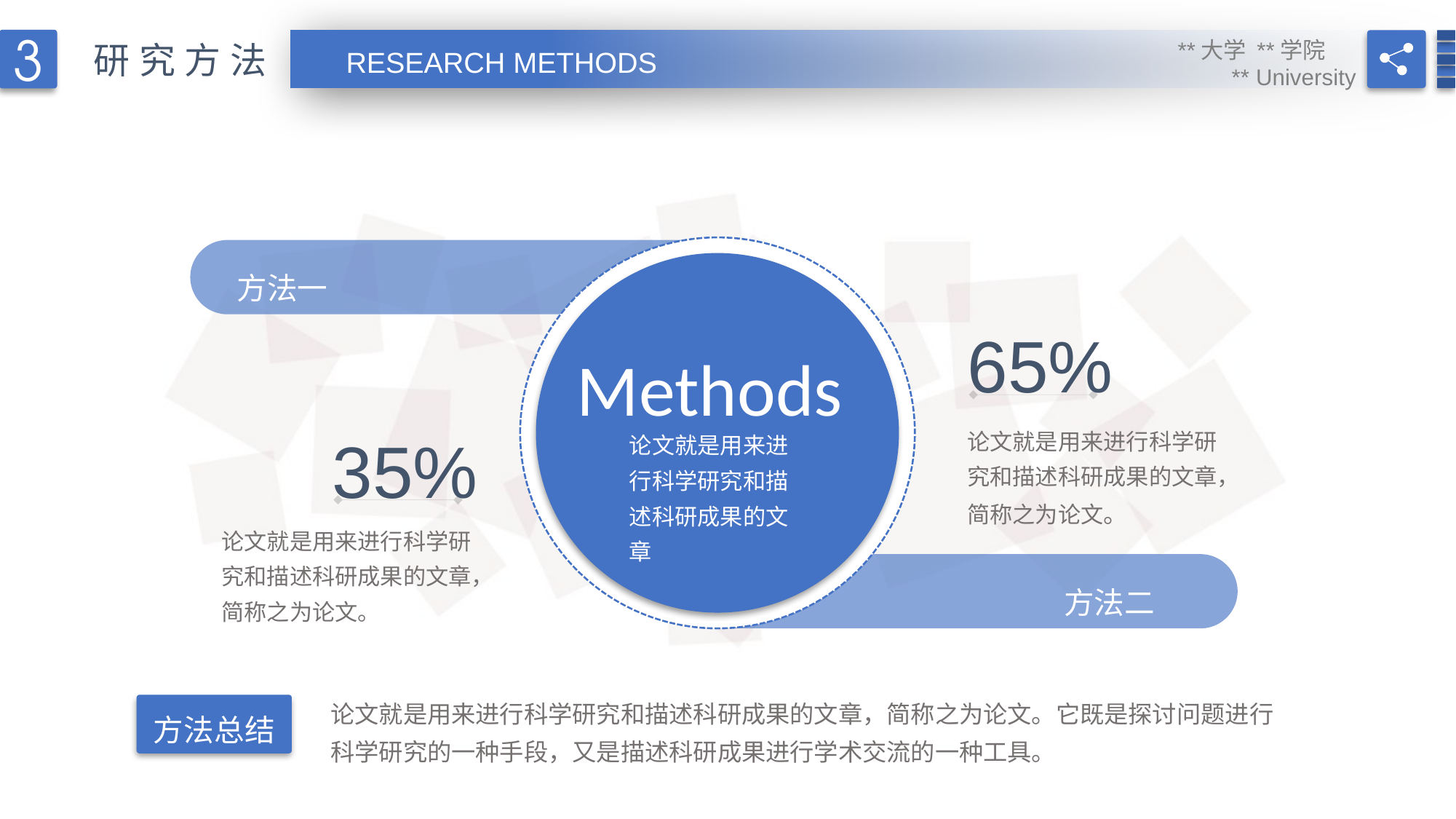

3
**大学 **学院
** University

研究方法
RESEARCH METHODS

方法一

65%
Methods

35%

论文就是用来进行科学研究和描述科研成果的文章
论文就是用来进行科学研究和描述科研成果的文章，简称之为论文。
论文就是用来进行科学研究和描述科研成果的文章，简称之为论文。
方法二
论文就是用来进行科学研究和描述科研成果的文章，简称之为论文。它既是探讨问题进行科学研究的一种手段，又是描述科研成果进行学术交流的一种工具。
方法总结